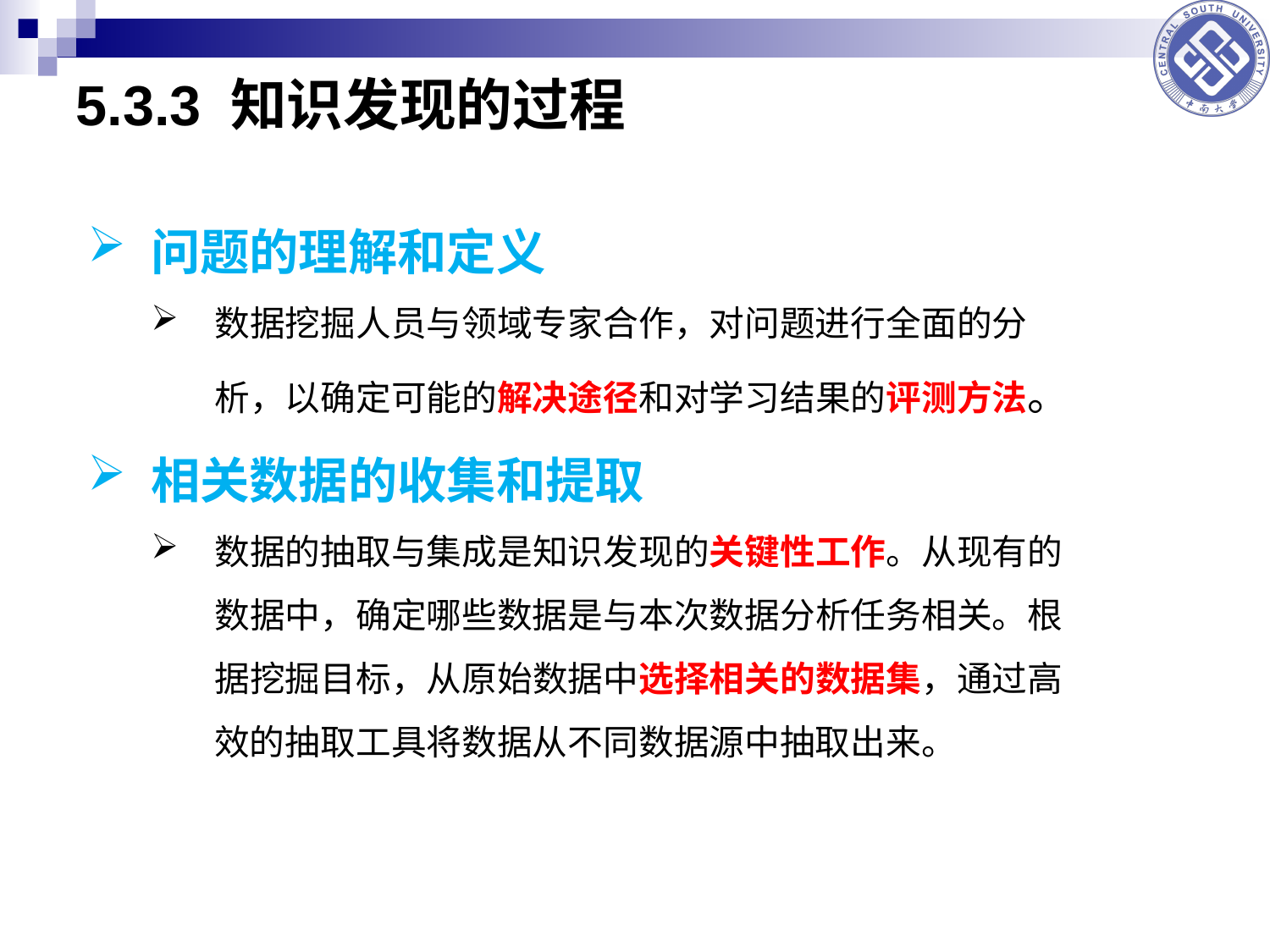

5.3.3 知识发现的过程
问题的理解和定义
数据挖掘人员与领域专家合作，对问题进行全面的分析，以确定可能的解决途径和对学习结果的评测方法。
相关数据的收集和提取
数据的抽取与集成是知识发现的关键性工作。从现有的数据中，确定哪些数据是与本次数据分析任务相关。根据挖掘目标，从原始数据中选择相关的数据集，通过高效的抽取工具将数据从不同数据源中抽取出来。